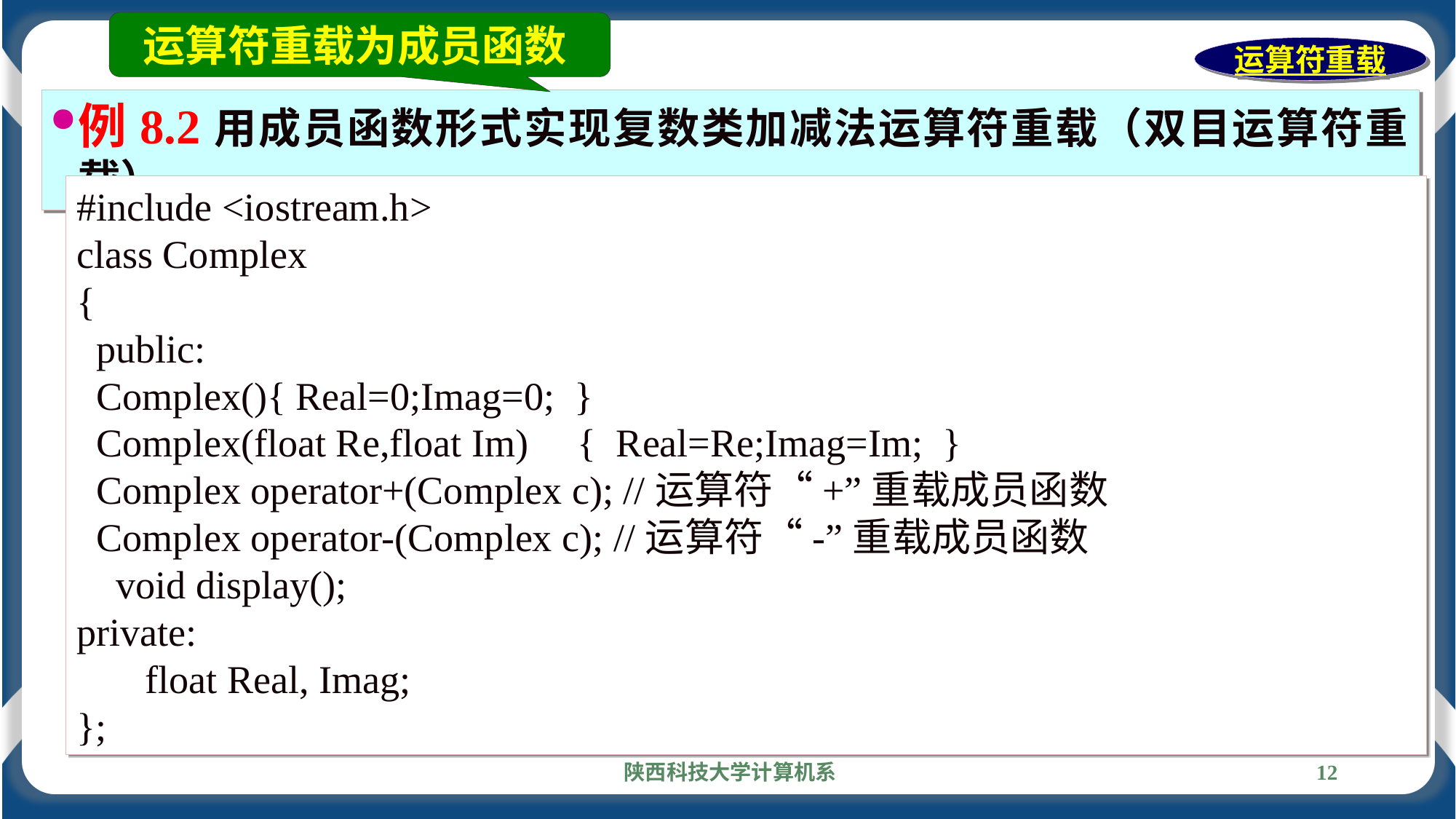

运算符重载为成员函数
运算符重载
例8.2用成员函数形式实现复数类加减法运算符重载（双目运算符重载）
#include <iostream.h>
class Complex
{
  public:
  Complex(){ Real=0;Imag=0;  }
  Complex(float Re,float Im)     {  Real=Re;Imag=Im;  }
  Complex operator+(Complex c); //运算符“+”重载成员函数
  Complex operator-(Complex c); //运算符“-”重载成员函数
    void display();
private:
       float Real, Imag;
};
陕西科技大学计算机系
12